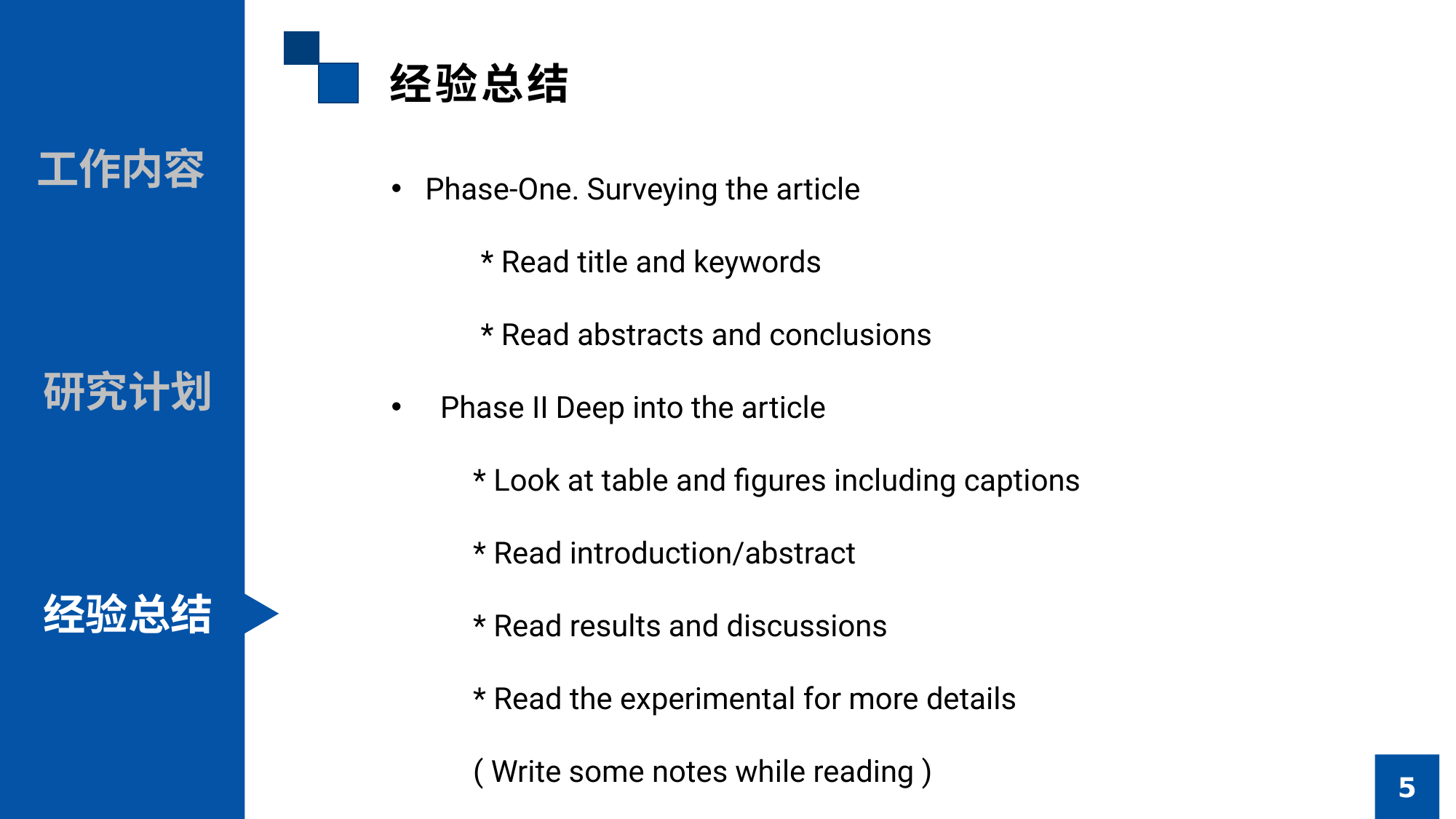

经验总结

Phase-One. Surveying the article
            * Read title and keywords
            * Read abstracts and conclusions
  Phase II Deep into the article
           * Look at table and figures including captions
           * Read introduction/abstract
           * Read results and discussions
           * Read the experimental for more details
           ( Write some notes while reading )
工作内容

研究计划
经验总结

5